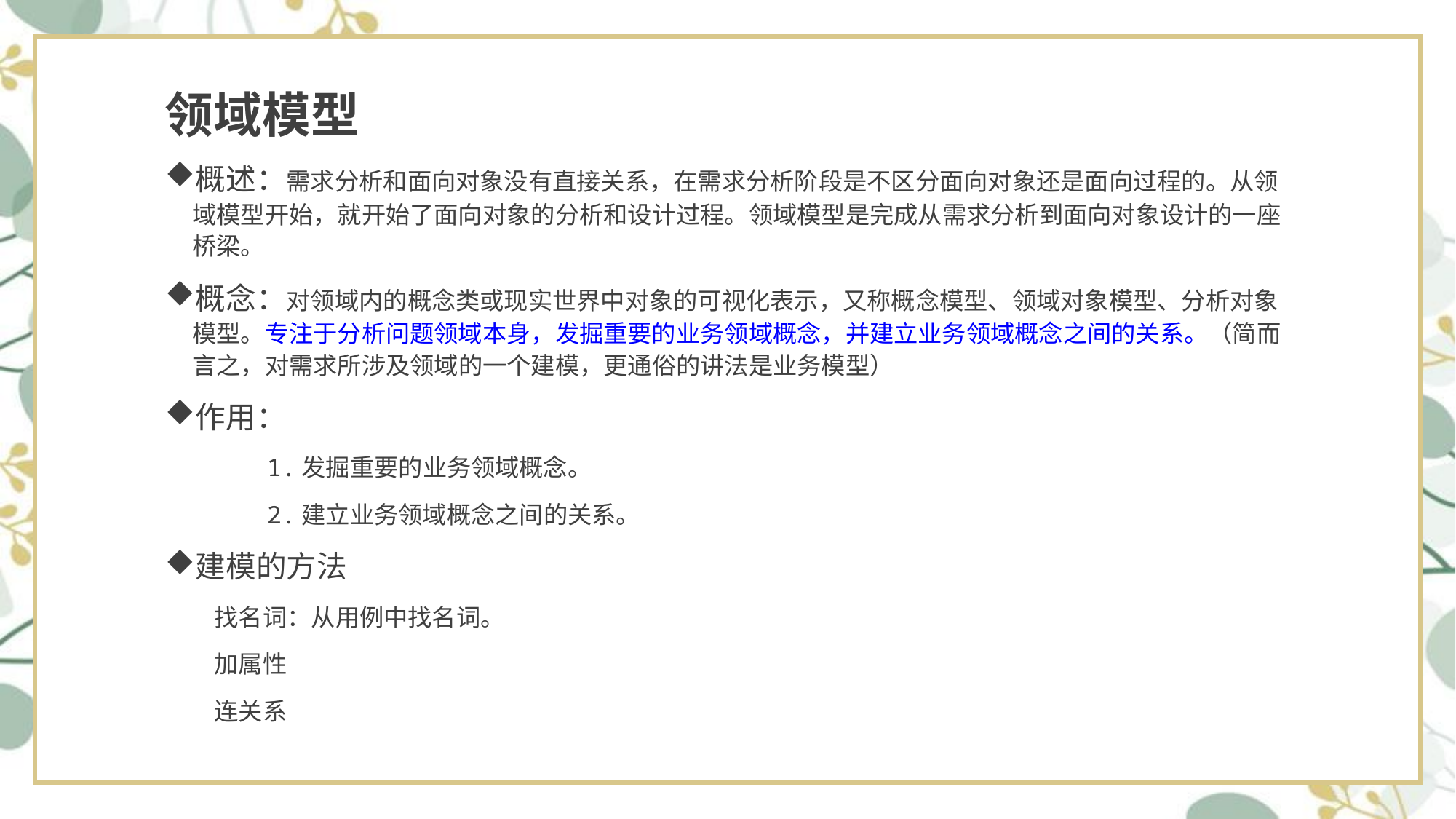

# 领域模型
概述：需求分析和面向对象没有直接关系，在需求分析阶段是不区分面向对象还是面向过程的。从领域模型开始，就开始了面向对象的分析和设计过程。领域模型是完成从需求分析到面向对象设计的一座桥梁。
概念：对领域内的概念类或现实世界中对象的可视化表示，又称概念模型、领域对象模型、分析对象模型。专注于分析问题领域本身，发掘重要的业务领域概念，并建立业务领域概念之间的关系。（简而言之，对需求所涉及领域的一个建模，更通俗的讲法是业务模型）
作用：
       1.发掘重要的业务领域概念。
       2.建立业务领域概念之间的关系。
建模的方法
        找名词：从用例中找名词。
        加属性
        连关系